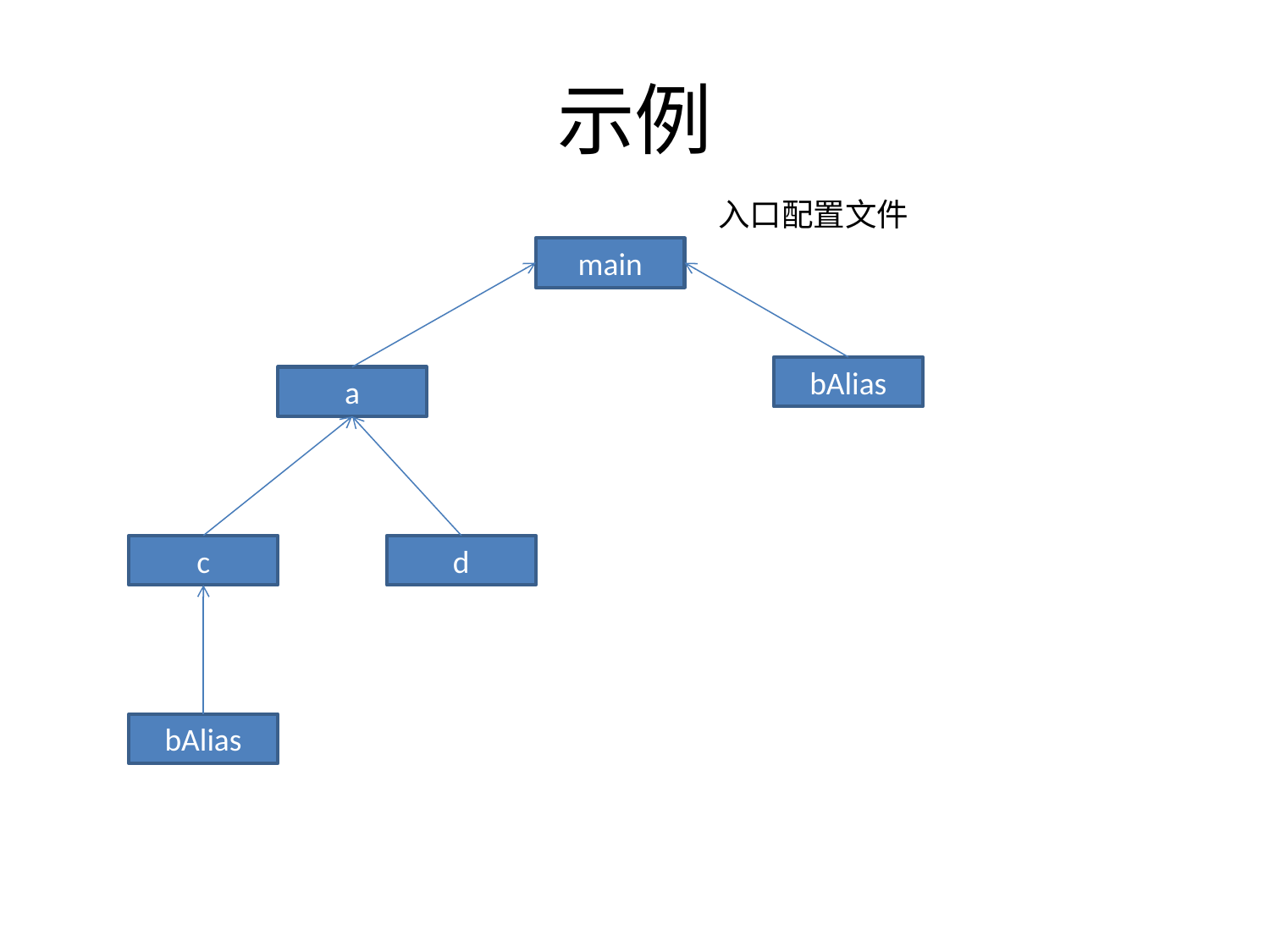

# 示例
入口配置文件
main
bAlias
a
c
d
bAlias